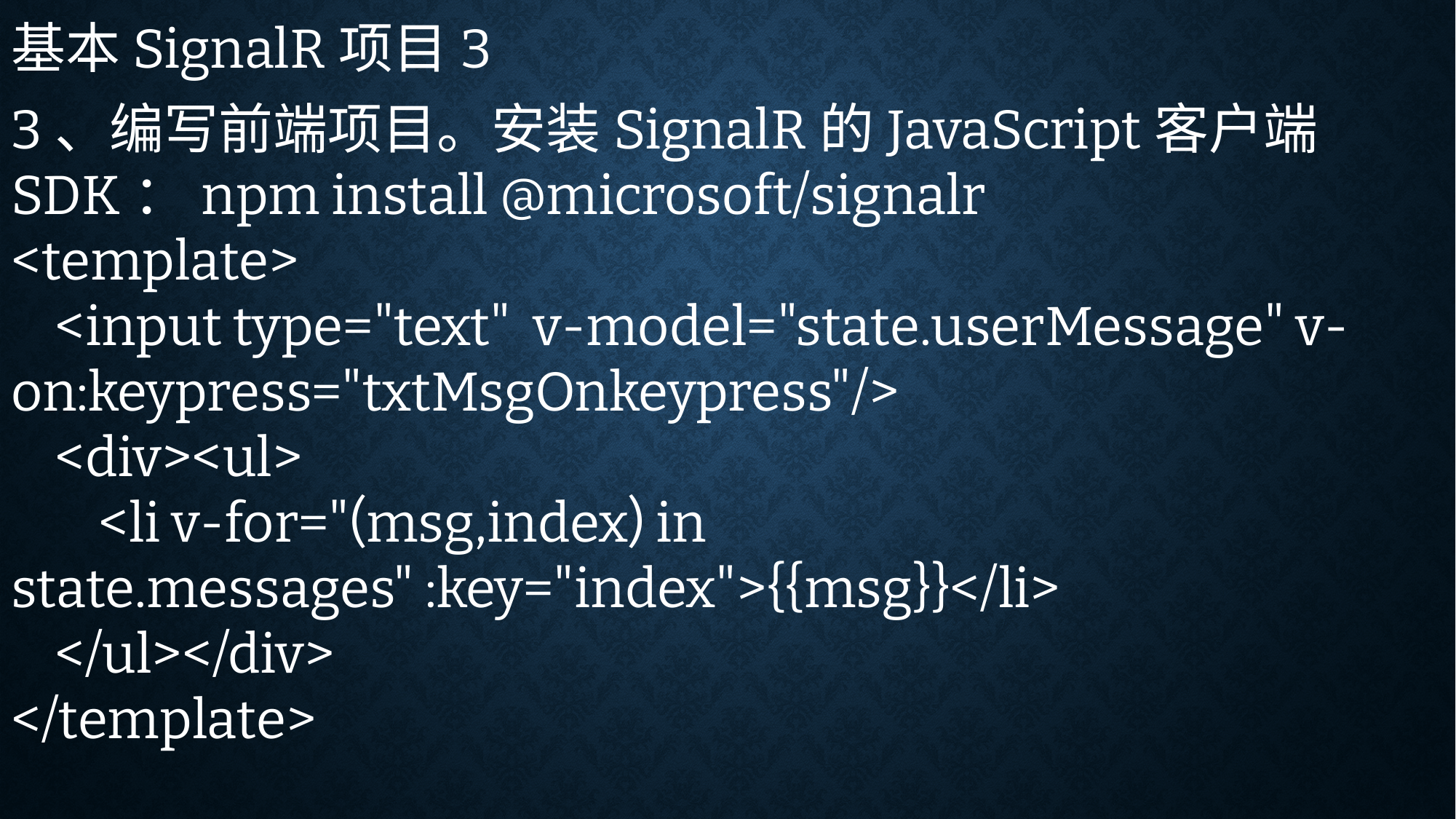

基本SignalR项目3
3、编写前端项目。安装SignalR的JavaScript客户端SDK：npm install @microsoft/signalr
<template>
    <input type="text"  v-model="state.userMessage" v-on:keypress="txtMsgOnkeypress"/>
    <div><ul>
        <li v-for="(msg,index) in state.messages" :key="index">{{msg}}</li>
    </ul></div>
</template>